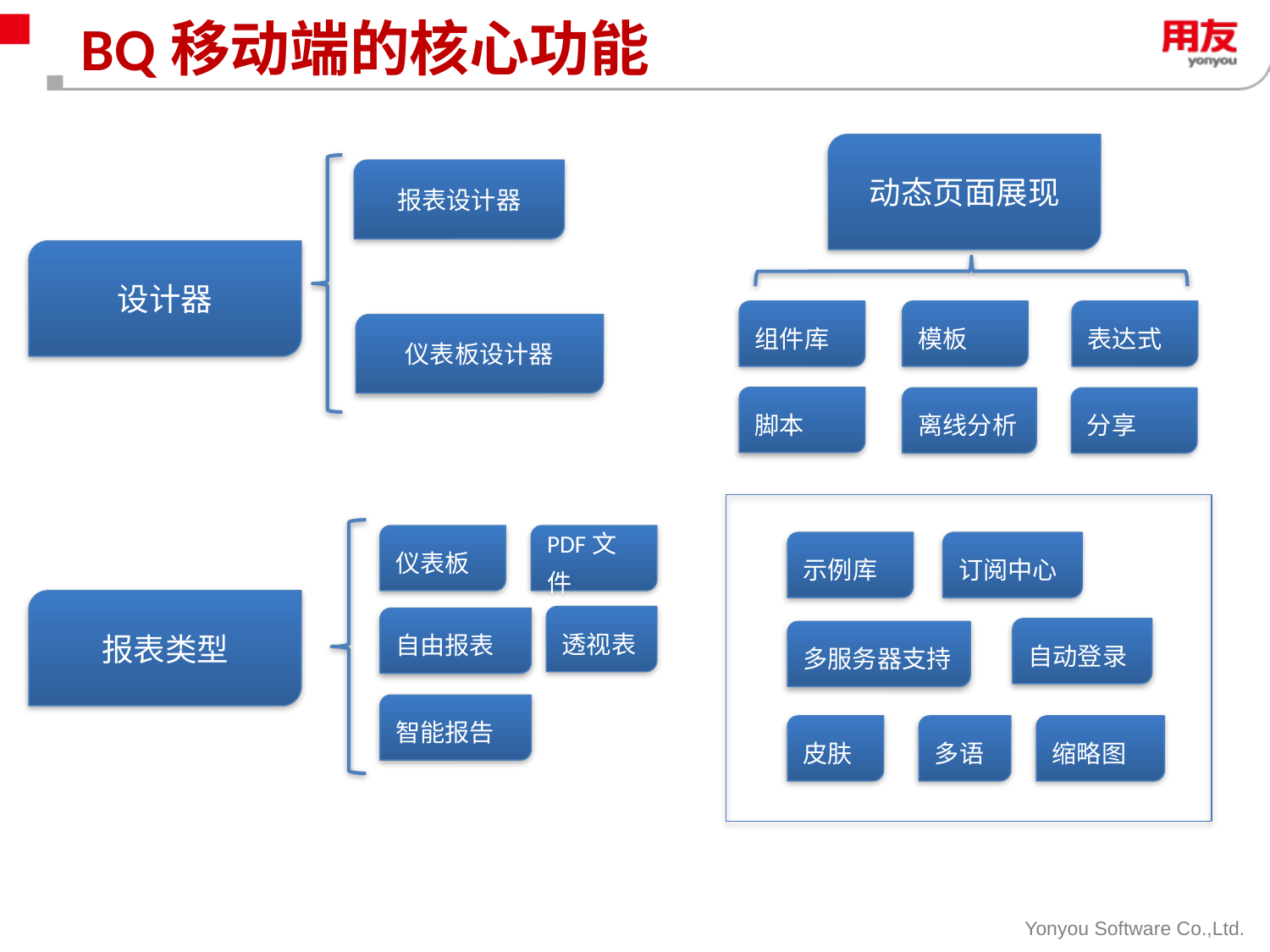

# BQ移动端的核心功能

动态页面展现

报表设计器
设计器
组件库
模板
表达式
仪表板设计器
脚本
离线分析
分享

仪表板
PDF文件
示例库
订阅中心
报表类型
透视表
自由报表
自动登录
多服务器支持
智能报告
皮肤
多语
缩略图